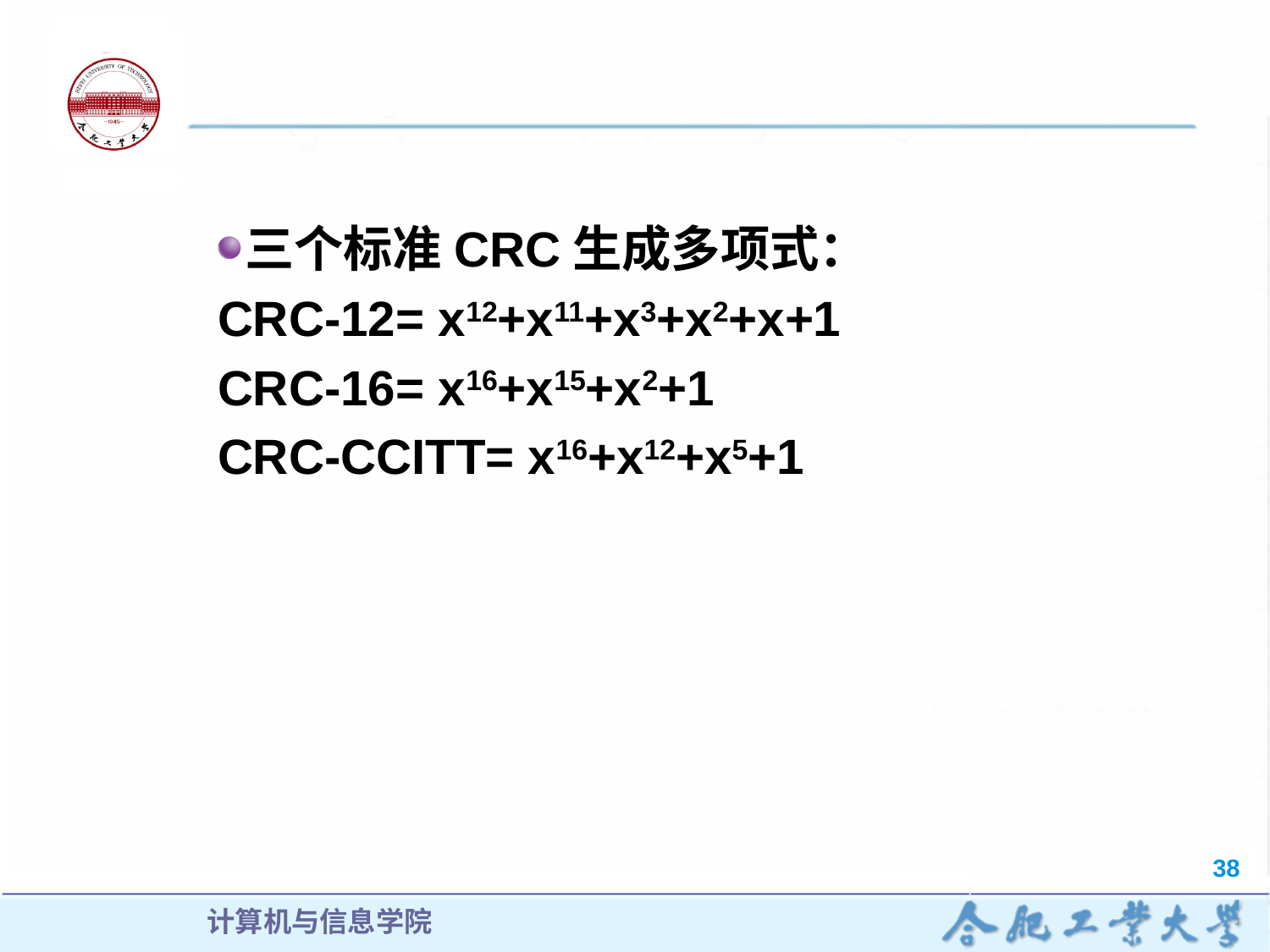

三个标准CRC生成多项式：
CRC-12= x12+x11+x3+x2+x+1
CRC-16= x16+x15+x2+1
CRC-CCITT= x16+x12+x5+1